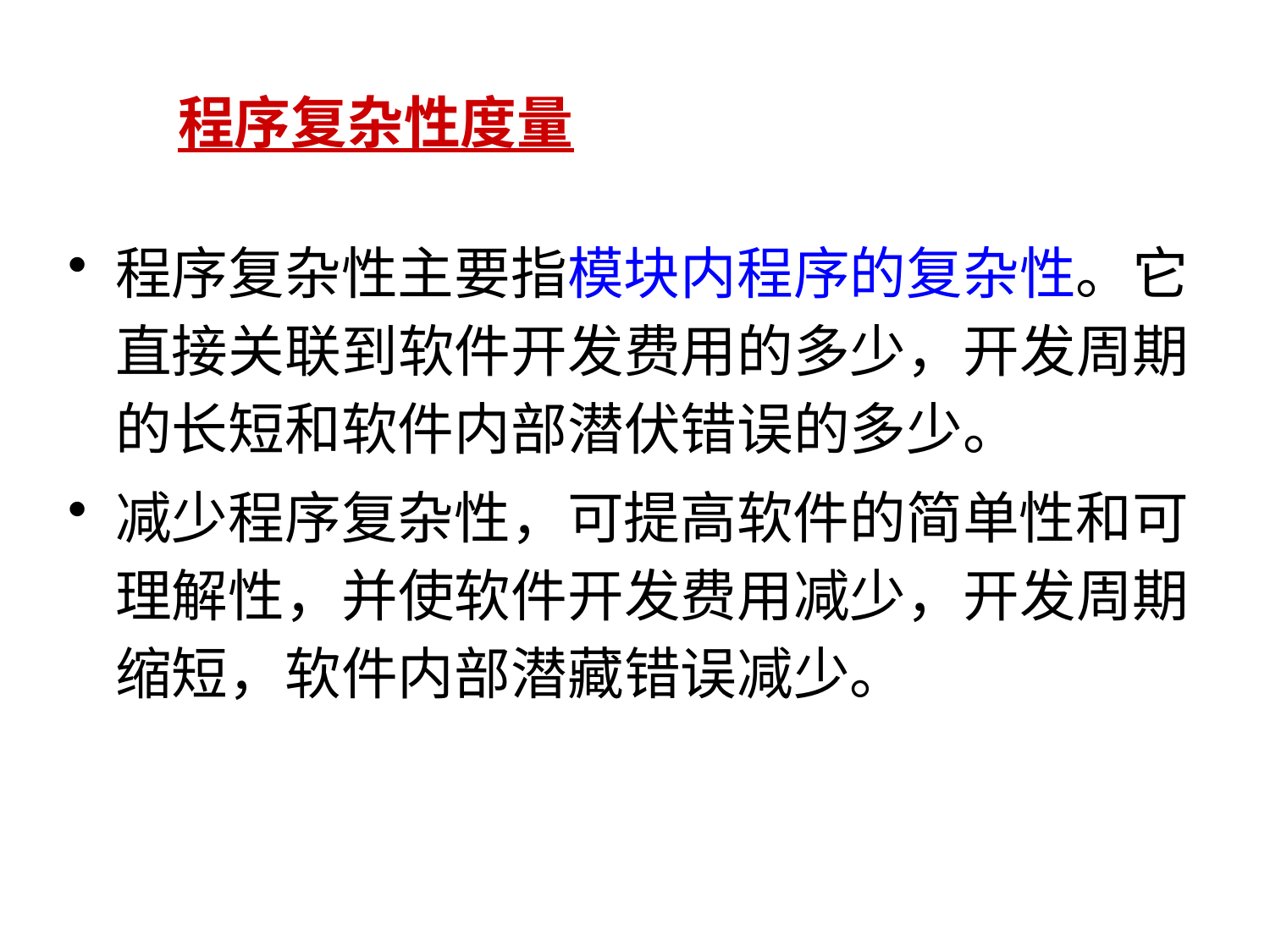

程序复杂性度量
程序复杂性主要指模块内程序的复杂性。它直接关联到软件开发费用的多少，开发周期的长短和软件内部潜伏错误的多少。
减少程序复杂性，可提高软件的简单性和可理解性，并使软件开发费用减少，开发周期缩短，软件内部潜藏错误减少。